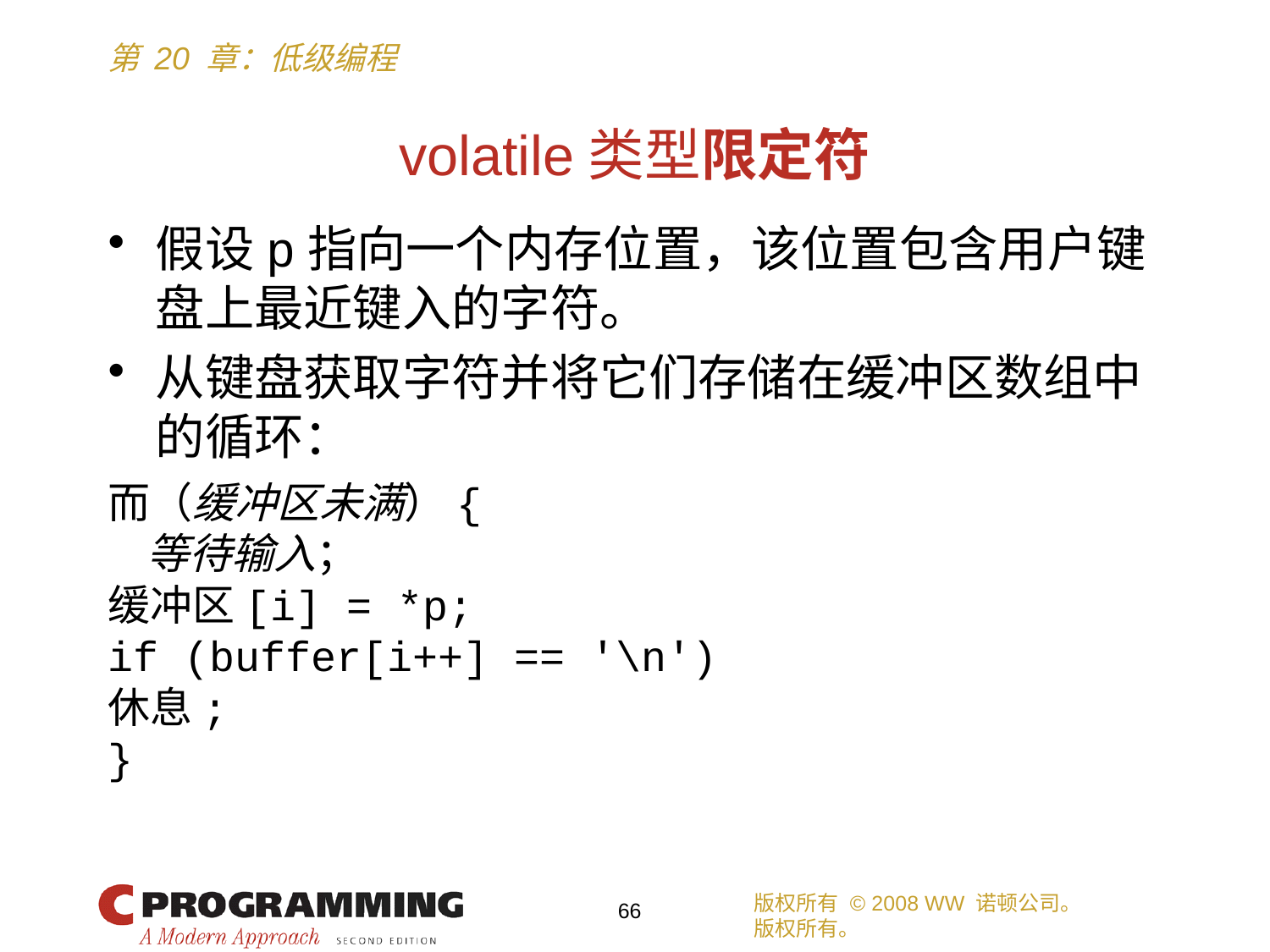

# volatile类型限定符
假设p指向一个内存位置，该位置包含用户键盘上最近键入的字符。
从键盘获取字符并将它们存储在缓冲区数组中的循环：
而（缓冲区未满）{
   等待输入；
缓冲区[i] = *p;
if (buffer[i++] == '\n')
休息;
}
版权所有 © 2008 WW 诺顿公司。
版权所有。
66